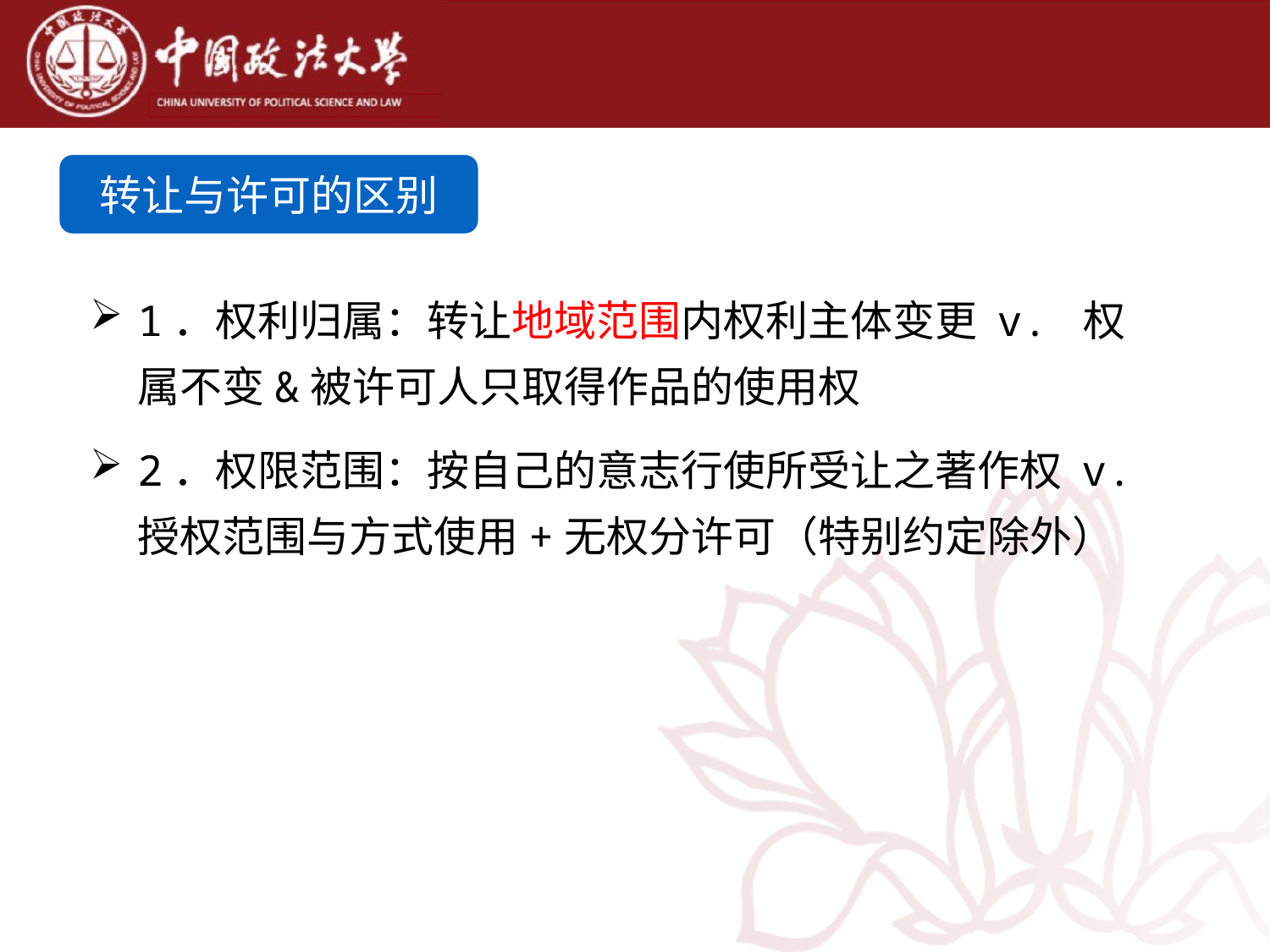

转让与许可的区别
1．权利归属：转让地域范围内权利主体变更 v. 权属不变&被许可人只取得作品的使用权
2．权限范围：按自己的意志行使所受让之著作权 v. 授权范围与方式使用+无权分许可（特别约定除外）